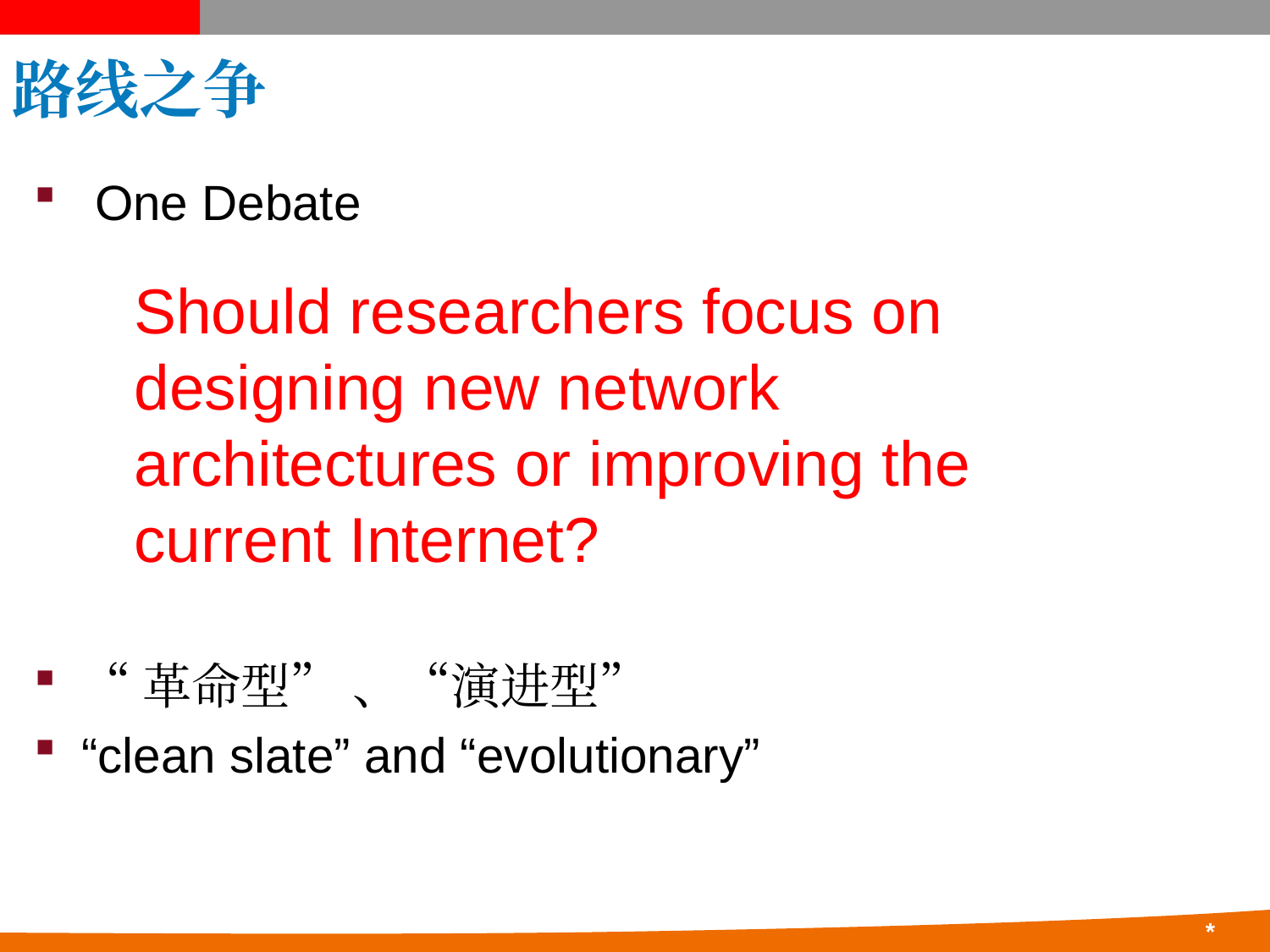

# 路线之争
 One Debate

“革命型” 、“演进型”
“clean slate” and “evolutionary”

Should researchers focus on designing new network architectures or improving the current Internet?